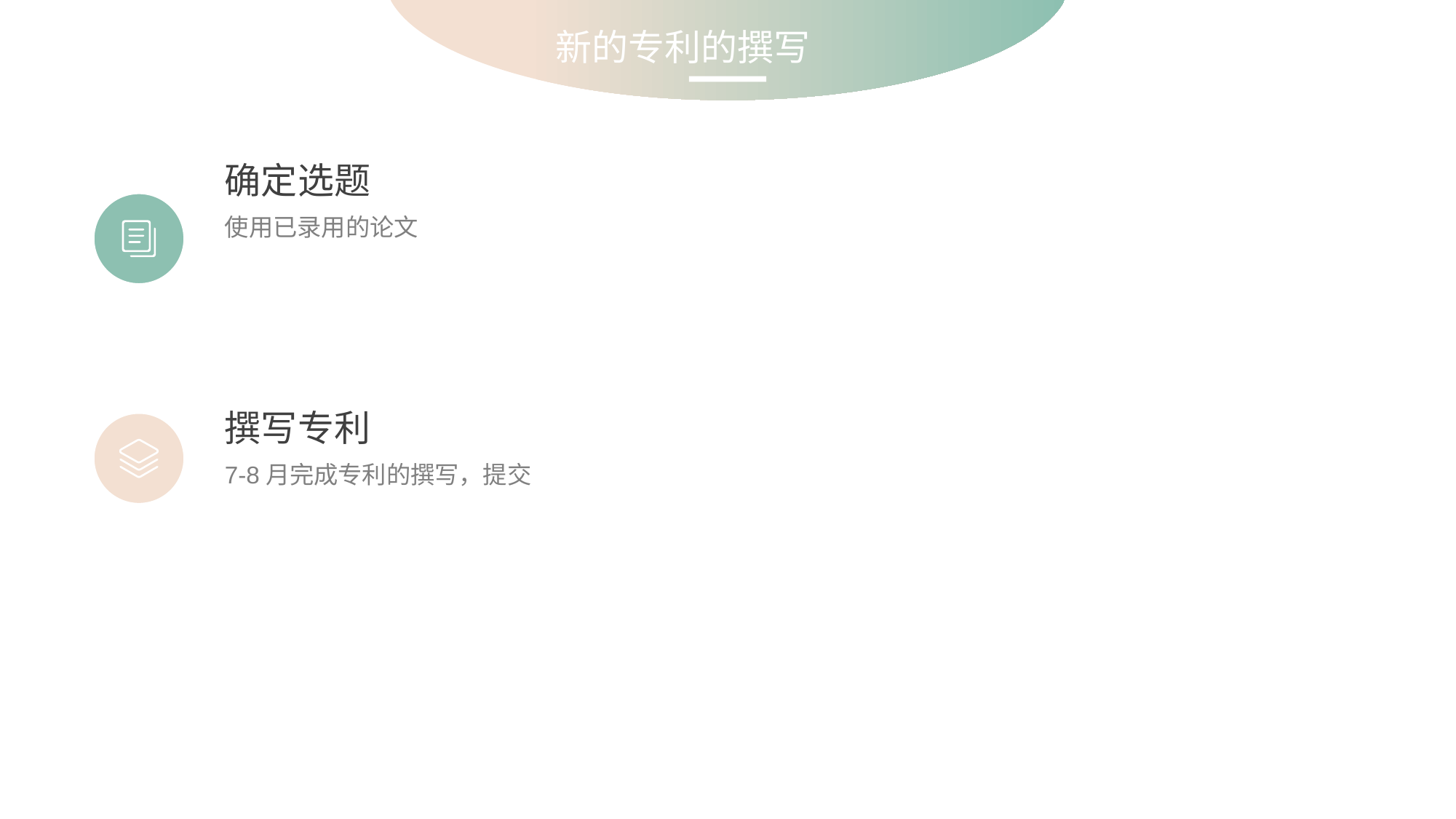

新的专利的撰写

确定选题

使用已录用的论文

撰写专利

7-8月完成专利的撰写，提交